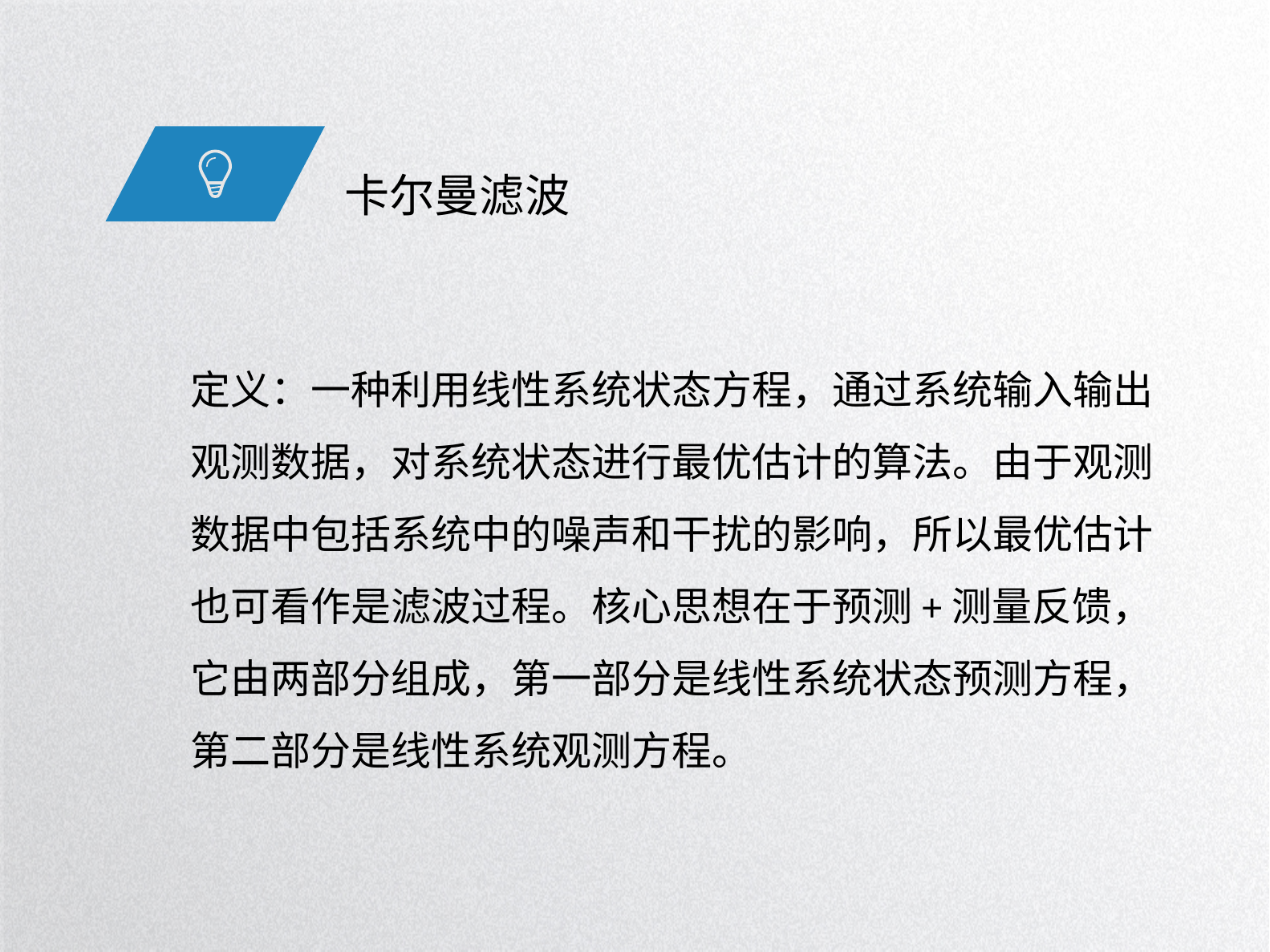

卡尔曼滤波
定义：一种利用线性系统状态方程，通过系统输入输出观测数据，对系统状态进行最优估计的算法。由于观测数据中包括系统中的噪声和干扰的影响，所以最优估计也可看作是滤波过程。核心思想在于预测+测量反馈，它由两部分组成，第一部分是线性系统状态预测方程，第二部分是线性系统观测方程。
#